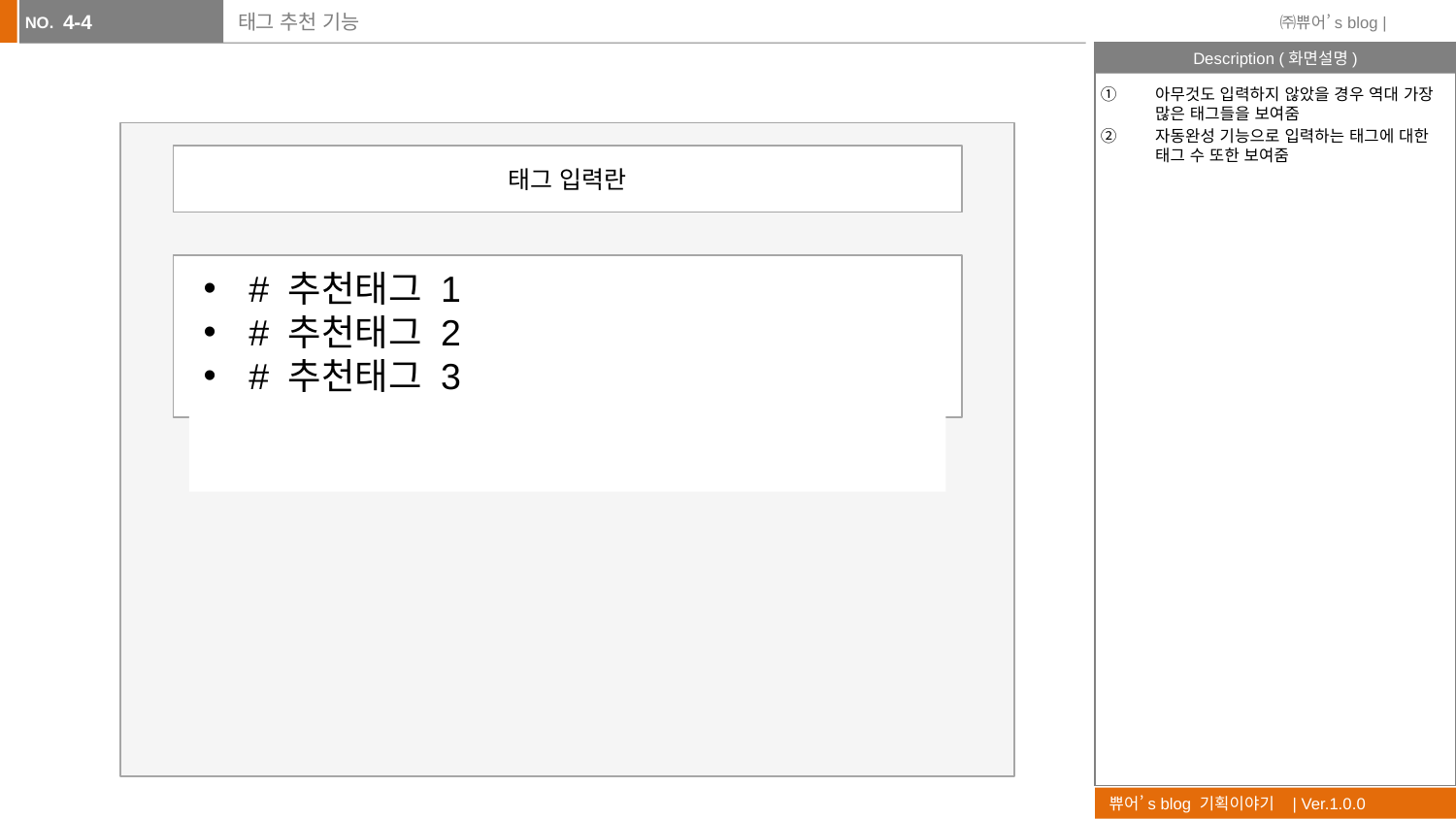

4-4
# 태그 추천 기능
아무것도 입력하지 않았을 경우 역대 가장 많은 태그들을 보여줌
자동완성 기능으로 입력하는 태그에 대한 태그 수 또한 보여줌

태그 입력란

# 추천태그 1
# 추천태그 2
# 추천태그 3